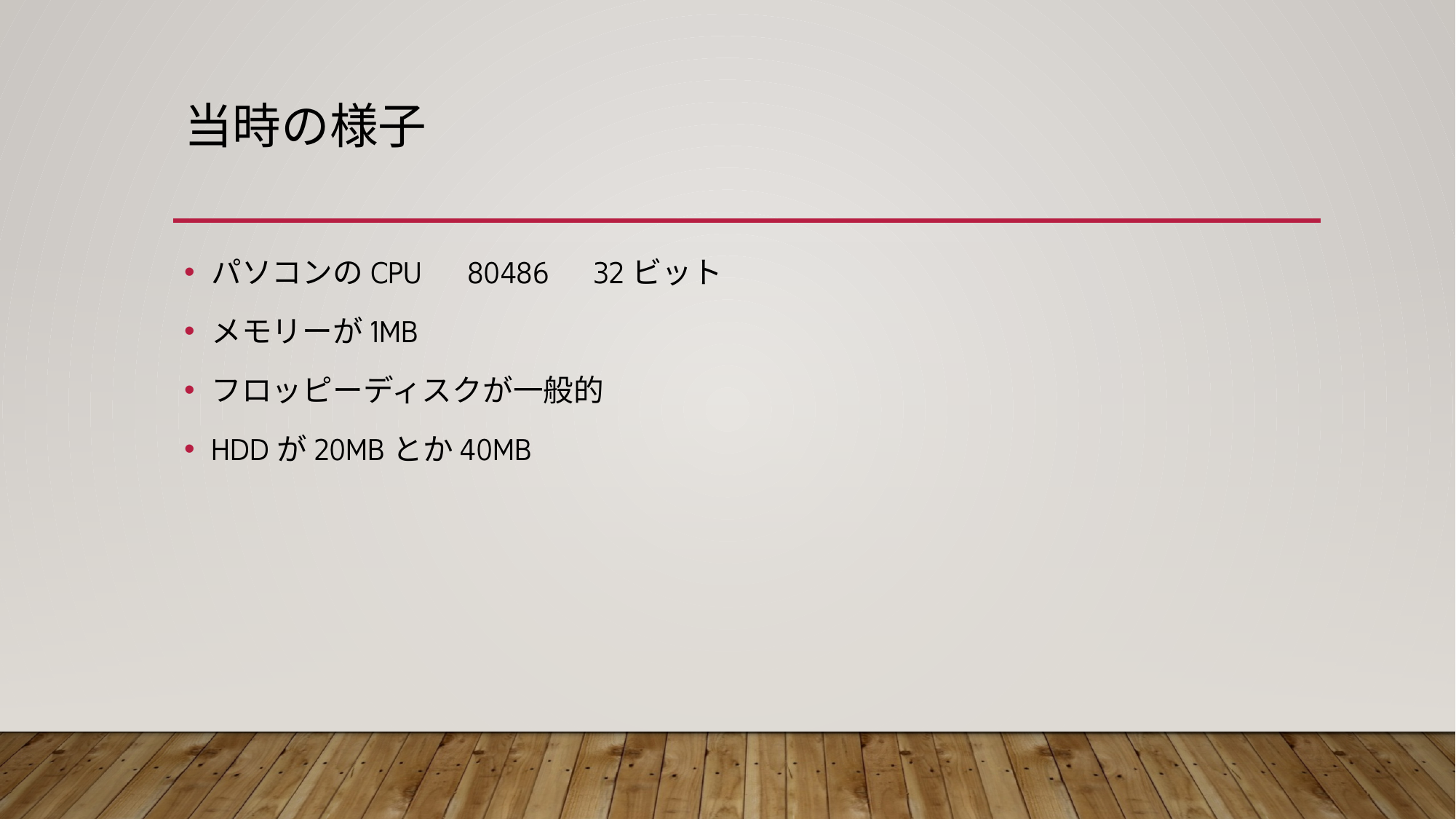

# 当時の様子
パソコンのCPU　80486　32ビット
メモリーが1MB
フロッピーディスクが一般的
HDDが20MBとか40MB